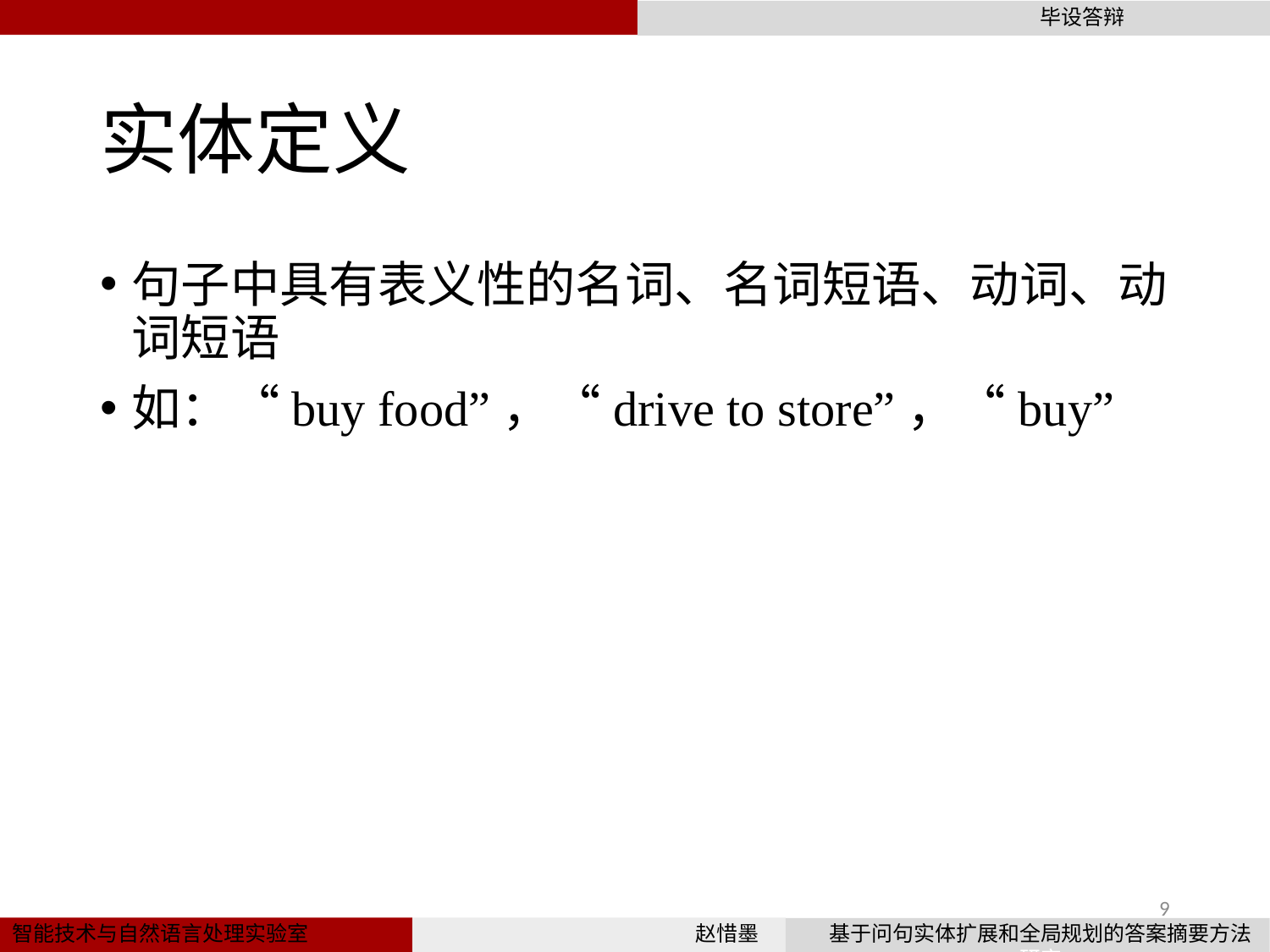

# 实体定义
句子中具有表义性的名词、名词短语、动词、动词短语
如：“buy food”，“drive to store”，“buy”
9